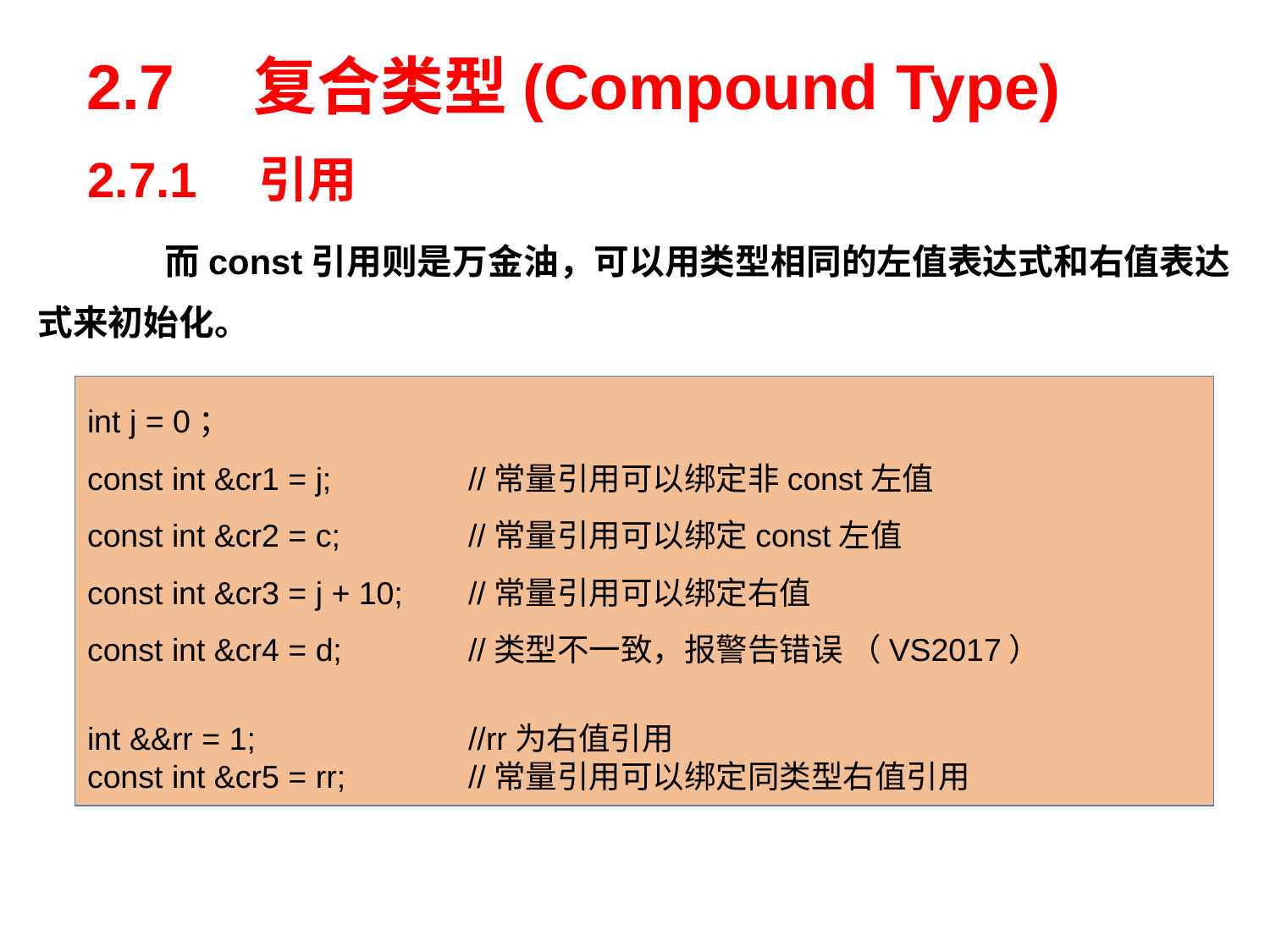

# 2.7　复合类型(Compound Type)
2.7.1　引用
	而const引用则是万金油，可以用类型相同的左值表达式和右值表达式来初始化。

int j = 0；
const int &cr1 = j;		//常量引用可以绑定非const左值
const int &cr2 = c;		//常量引用可以绑定const左值
const int &cr3 = j + 10;	//常量引用可以绑定右值
const int &cr4 = d;	//类型不一致，报警告错误	（VS2017）

int &&rr = 1;		//rr为右值引用
const int &cr5 = rr;	//常量引用可以绑定同类型右值引用